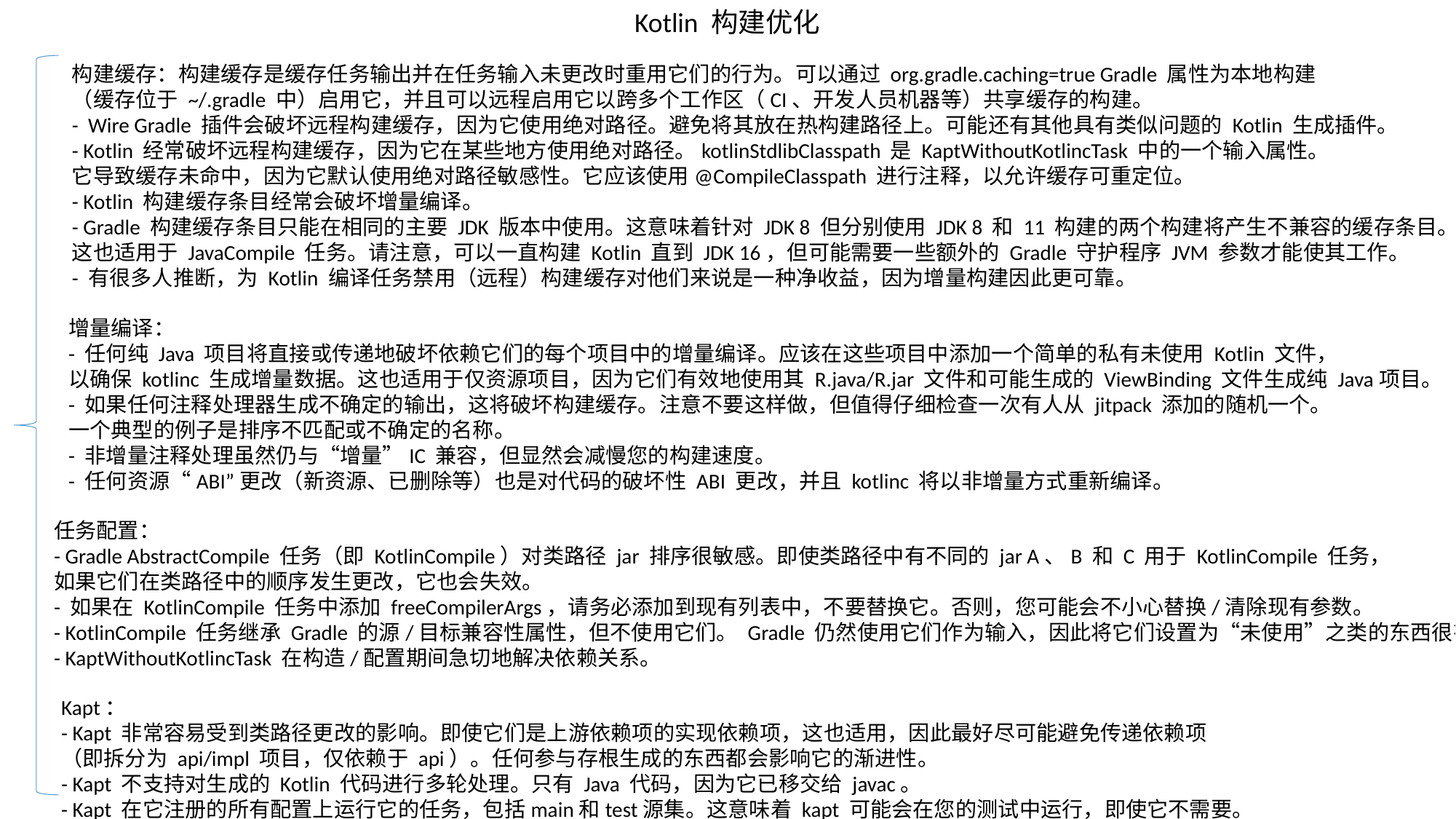

Kotlin 构建优化

构建缓存：构建缓存是缓存任务输出并在任务输入未更改时重用它们的行为。可以通过 org.gradle.caching=true Gradle 属性为本地构建
（缓存位于 ~/.gradle 中）启用它，并且可以远程启用它以跨多个工作区（CI、开发人员机器等）共享缓存的构建。
-  Wire Gradle 插件会破坏远程构建缓存，因为它使用绝对路径。避免将其放在热构建路径上。可能还有其他具有类似问题的 Kotlin 生成插件。
- Kotlin 经常破坏远程构建缓存，因为它在某些地方使用绝对路径。kotlinStdlibClasspath 是 KaptWithoutKotlincTask 中的一个输入属性。
它导致缓存未命中，因为它默认使用绝对路径敏感性。它应该使用@CompileClasspath 进行注释，以允许缓存可重定位。
- Kotlin 构建缓存条目经常会破坏增量编译。
- Gradle 构建缓存条目只能在相同的主要 JDK 版本中使用。这意味着针对 JDK 8 但分别使用 JDK 8 和 11 构建的两个构建将产生不兼容的缓存条目。
这也适用于 JavaCompile 任务。请注意，可以一直构建 Kotlin 直到 JDK 16，但可能需要一些额外的 Gradle 守护程序 JVM 参数才能使其工作。
- 有很多人推断，为 Kotlin 编译任务禁用（远程）构建缓存对他们来说是一种净收益，因为增量构建因此更可靠。
增量编译：
- 任何纯 Java 项目将直接或传递地破坏依赖它们的每个项目中的增量编译。应该在这些项目中添加一个简单的私有未使用 Kotlin 文件，
以确保 kotlinc 生成增量数据。这也适用于仅资源项目，因为它们有效地使用其 R.java/R.jar 文件和可能生成的 ViewBinding 文件生成纯 Java项目。
- 如果任何注释处理器生成不确定的输出，这将破坏构建缓存。注意不要这样做，但值得仔细检查一次有人从 jitpack 添加的随机一个。
一个典型的例子是排序不匹配或不确定的名称。
- 非增量注释处理虽然仍与“增量”IC 兼容，但显然会减慢您的构建速度。
- 任何资源“ABI”更改（新资源、已删除等）也是对代码的破坏性 ABI 更改，并且 kotlinc 将以非增量方式重新编译。
任务配置：
- Gradle AbstractCompile 任务（即 KotlinCompile）对类路径 jar 排序很敏感。即使类路径中有不同的 jar A、B 和 C 用于 KotlinCompile 任务，
如果它们在类路径中的顺序发生更改，它也会失效。
- 如果在 KotlinCompile 任务中添加 freeCompilerArgs，请务必添加到现有列表中，不要替换它。否则，您可能会不小心替换/清除现有参数。
- KotlinCompile 任务继承 Gradle 的源/目标兼容性属性，但不使用它们。 Gradle 仍然使用它们作为输入，因此将它们设置为“未使用”之类的东西很有用。
- KaptWithoutKotlincTask 在构造/配置期间急切地解决依赖关系。
Kapt：
- Kapt 非常容易受到类路径更改的影响。即使它们是上游依赖项的实现依赖项，这也适用，因此最好尽可能避免传递依赖项
（即拆分为 api/impl 项目，仅依赖于 api）。任何参与存根生成的东西都会影响它的渐进性。
- Kapt 不支持对生成的 Kotlin 代码进行多轮处理。只有 Java 代码，因为它已移交给 javac。
- Kapt 在它注册的所有配置上运行它的任务，包括main和test源集。这意味着 kapt 可能会在您的测试中运行，即使它不需要。
模块化。增量编译总是比不编译慢。拆分整体子项目并避免构建瓶颈。
如果缓存条目错误，可以使用 --rerun-tasks 重建以强制任务重新运行并填充新的缓存条目。
测试缓存问题的最简单方法是：
- 使用 --scan 运行相同的构建两次，看看哪些任务没有被缓存。
- 解决 #1 后，在不同位置有两个项目克隆并使用 --scan 运行相同的构建，然后比较它们以查看哪些任务未缓存。